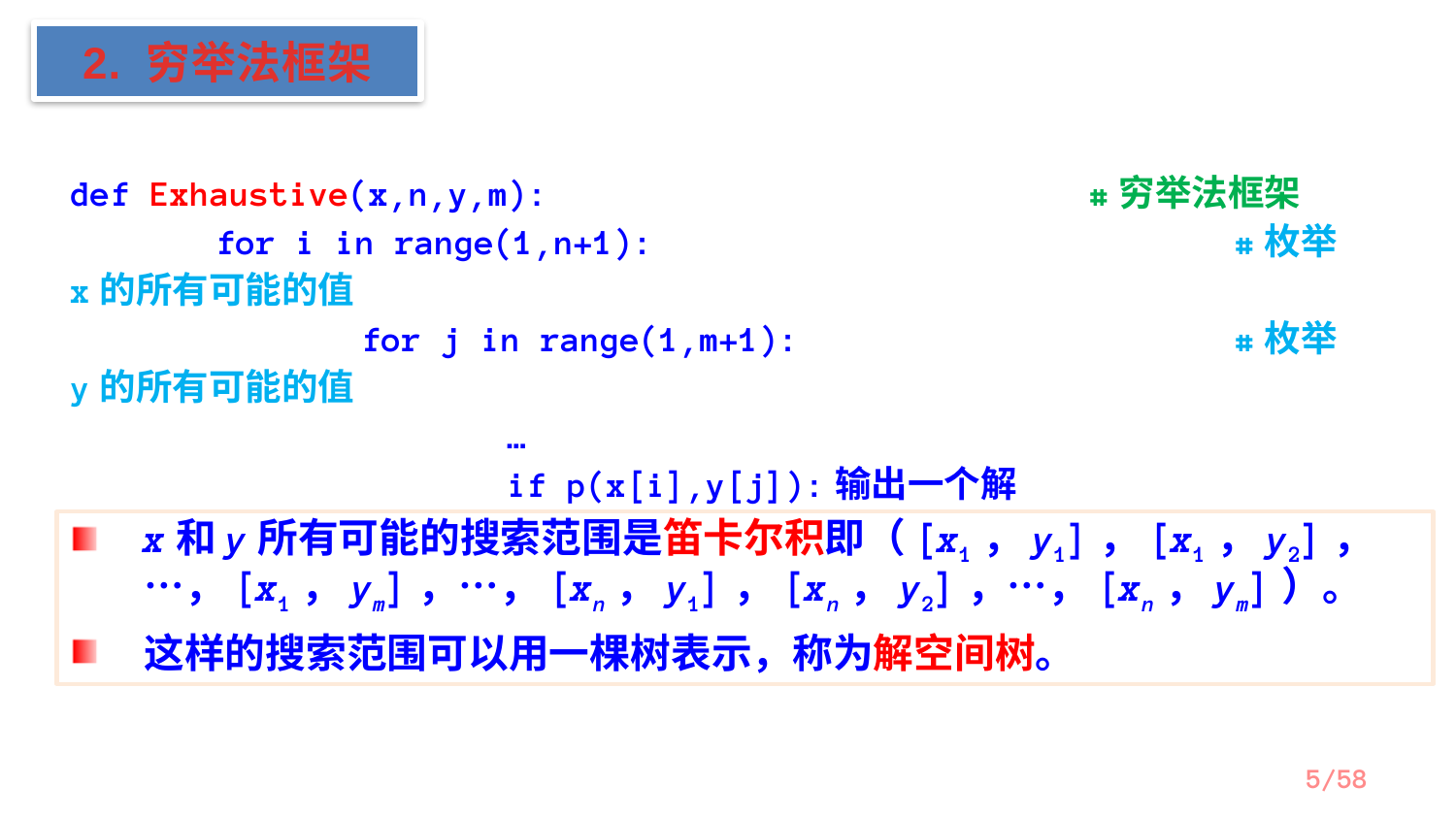

2. 穷举法框架
def Exhaustive(x,n,y,m):				#穷举法框架
	for i in range(1,n+1):				#枚举x的所有可能的值
		for j in range(1,m+1):			#枚举y的所有可能的值
			…
			if p(x[i],y[j]):输出一个解
			…
x和y所有可能的搜索范围是笛卡尔积即（[x1，y1]，[x1，y2]，…，[x1，ym]，…，[xn，y1]，[xn，y2]，…，[xn，ym]）。
这样的搜索范围可以用一棵树表示，称为解空间树。
5/58